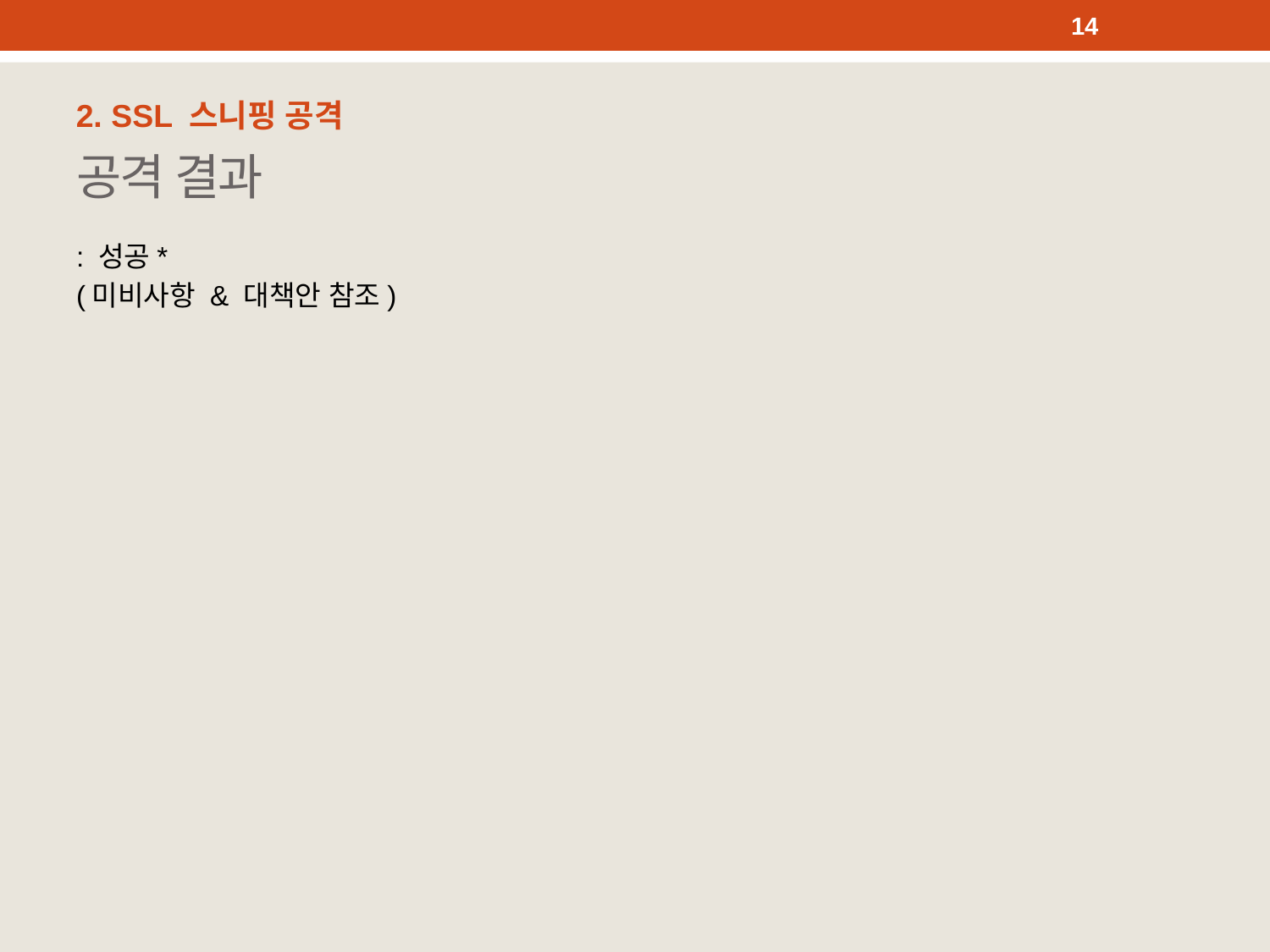

14
2. SSL 스니핑 공격
# 공격 결과

: 성공*
(미비사항 & 대책안 참조)